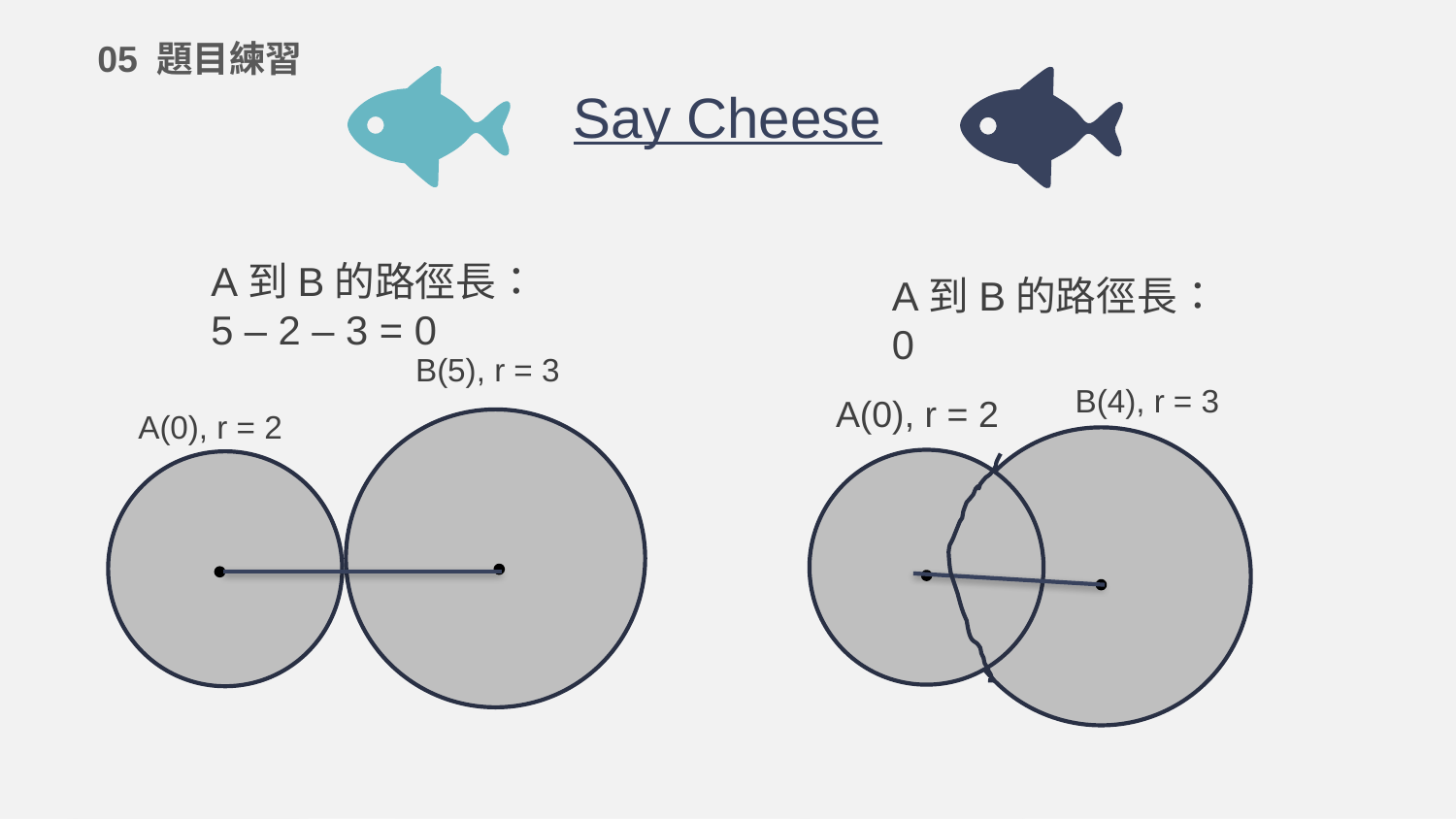

05 題目練習

Say Cheese
A到B的路徑長：5 – 2 – 3 = 0
A到B的路徑長：0
B(5), r = 3
B(4), r = 3
A(0), r = 2
A(0), r = 2